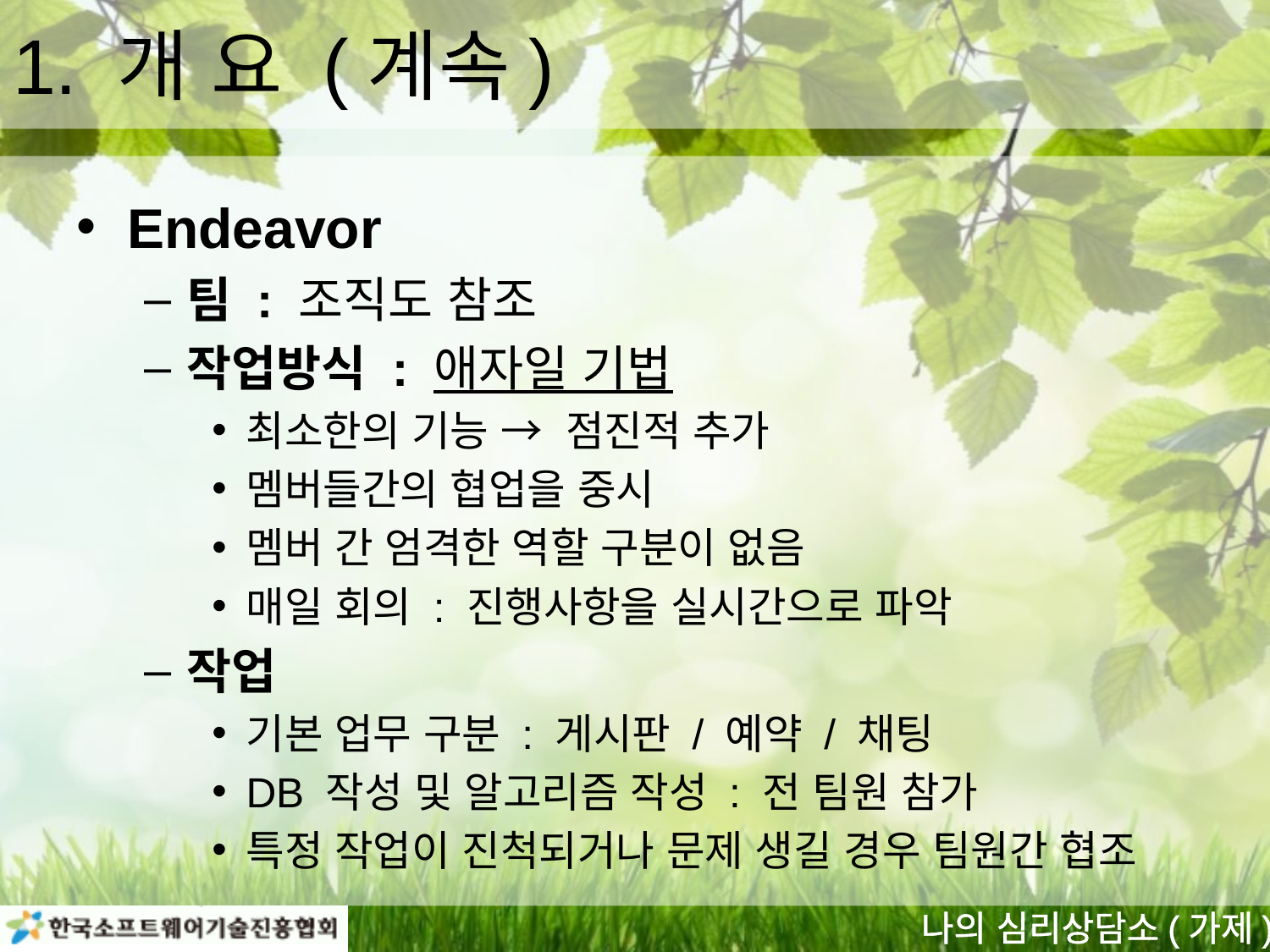

# 1. 개 요 (계속)
Endeavor
팀 : 조직도 참조
작업방식 : 애자일 기법
최소한의 기능 →  점진적 추가
멤버들간의 협업을 중시
멤버 간 엄격한 역할 구분이 없음
매일 회의 : 진행사항을 실시간으로 파악
작업
기본 업무 구분 : 게시판 / 예약 / 채팅
DB 작성 및 알고리즘 작성 : 전 팀원 참가
특정 작업이 진척되거나 문제 생길 경우 팀원간 협조